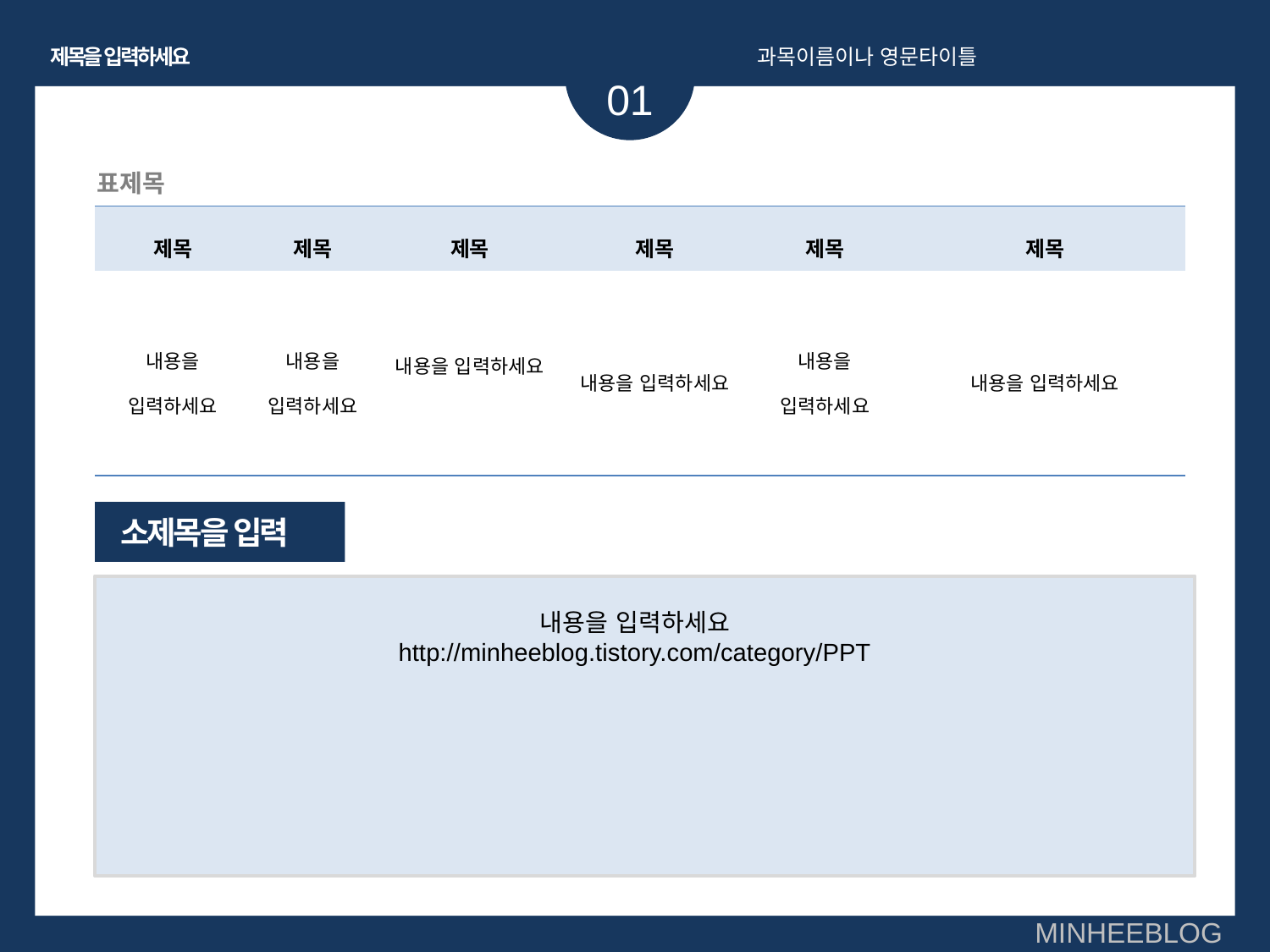

제목을 입력하세요
과목이름이나 영문타이틀
01

표제목
| 제목 | 제목 | 제목 | 제목 | 제목 | 제목 |
| --- | --- | --- | --- | --- | --- |
| 내용을 입력하세요 | 내용을 입력하세요 | 내용을 입력하세요 | 내용을 입력하세요 | 내용을 입력하세요 | 내용을 입력하세요 |

소제목을 입력

내용을 입력하세요
http://minheeblog.tistory.com/category/PPT
MINHEEBLOG